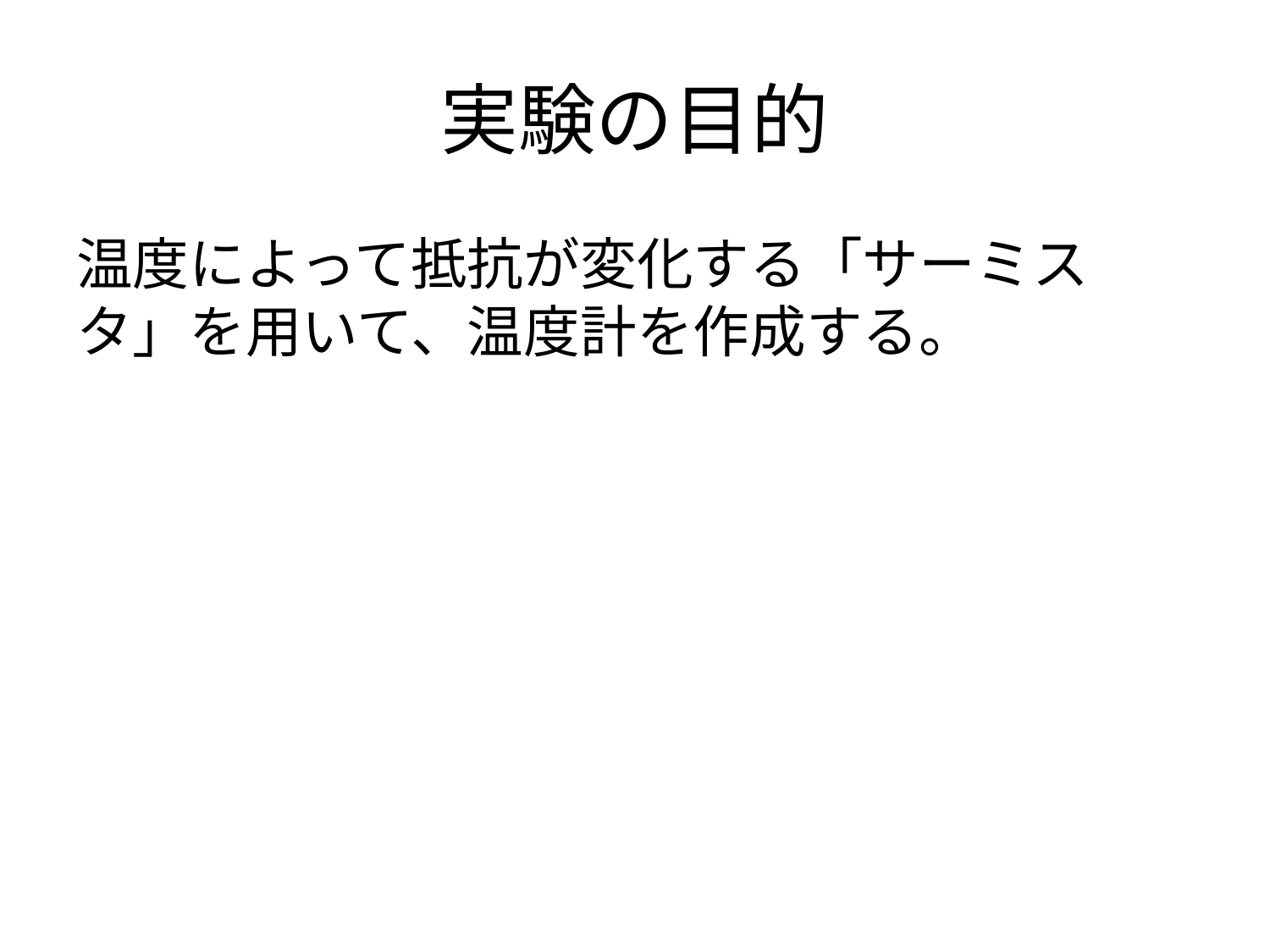

# 実験の目的
温度によって抵抗が変化する「サーミスタ」を用いて、温度計を作成する。